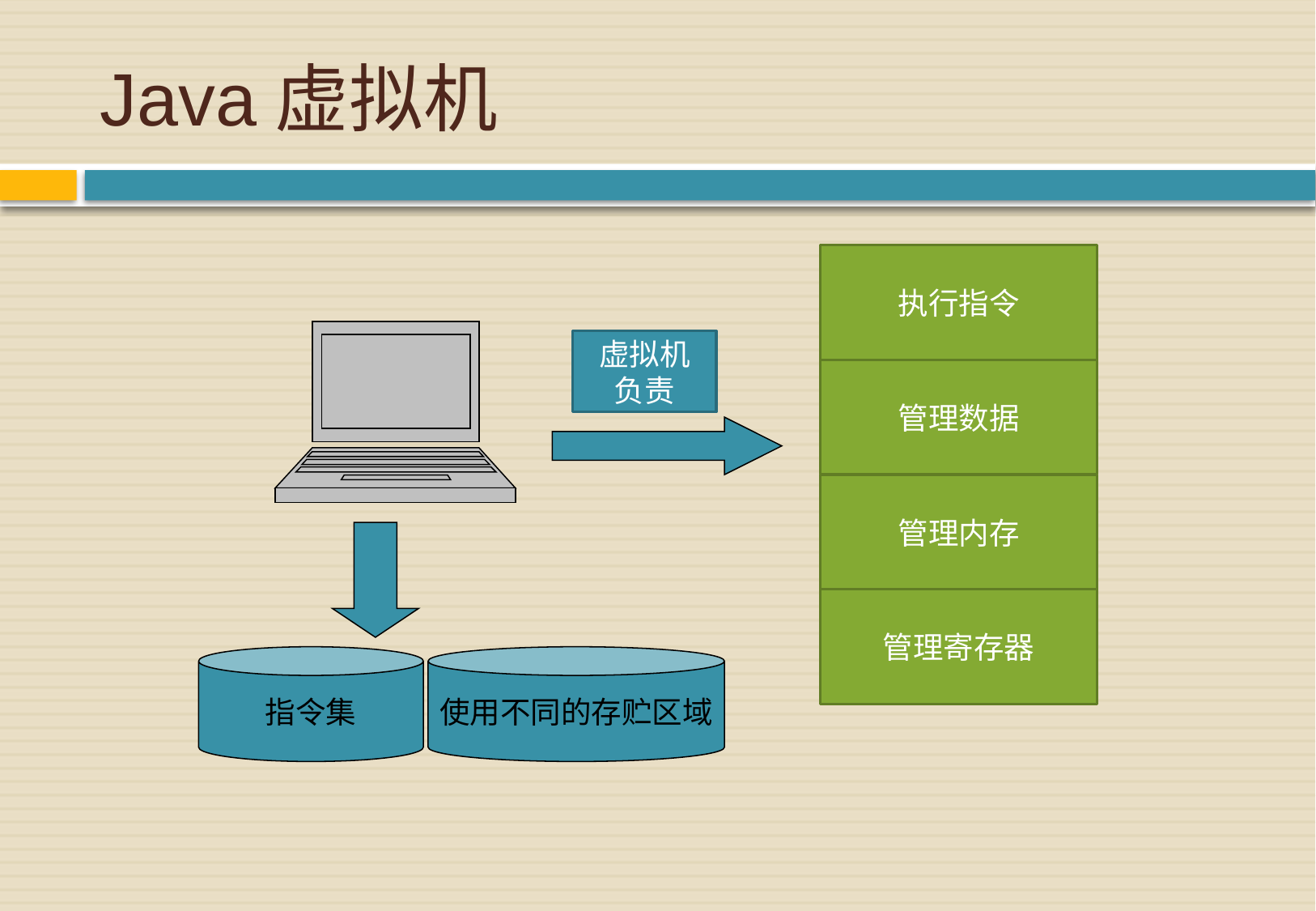

# Java虚拟机
执行指令

虚拟机负责
管理数据

管理内存

管理寄存器
指令集
使用不同的存贮区域